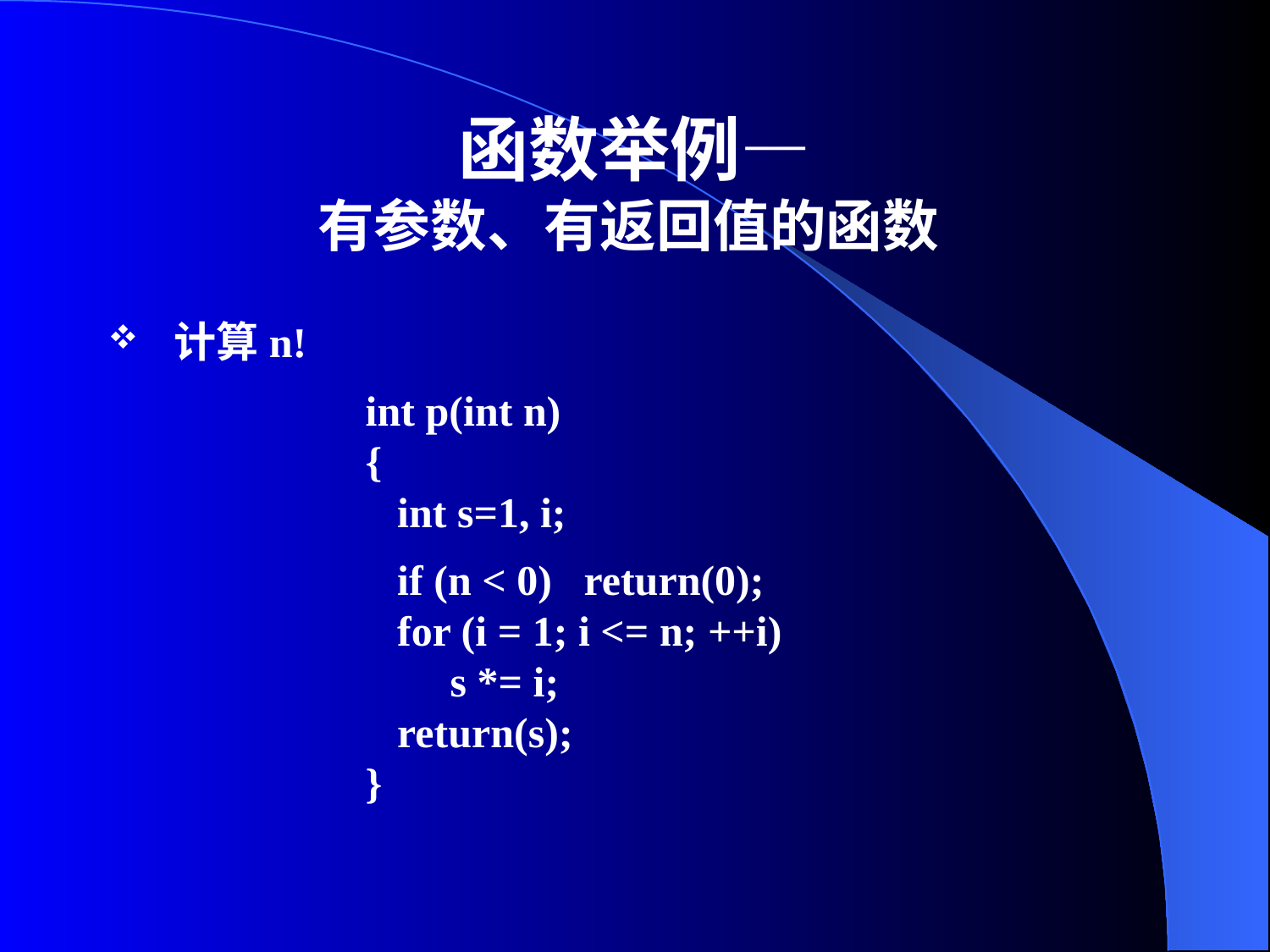

# 函数举例— 有参数、有返回值的函数
计算n!
int p(int n)
{
   int s=1, i;

   if (n < 0)   return(0);
   for (i = 1; i <= n; ++i)
        s *= i;
   return(s);
}